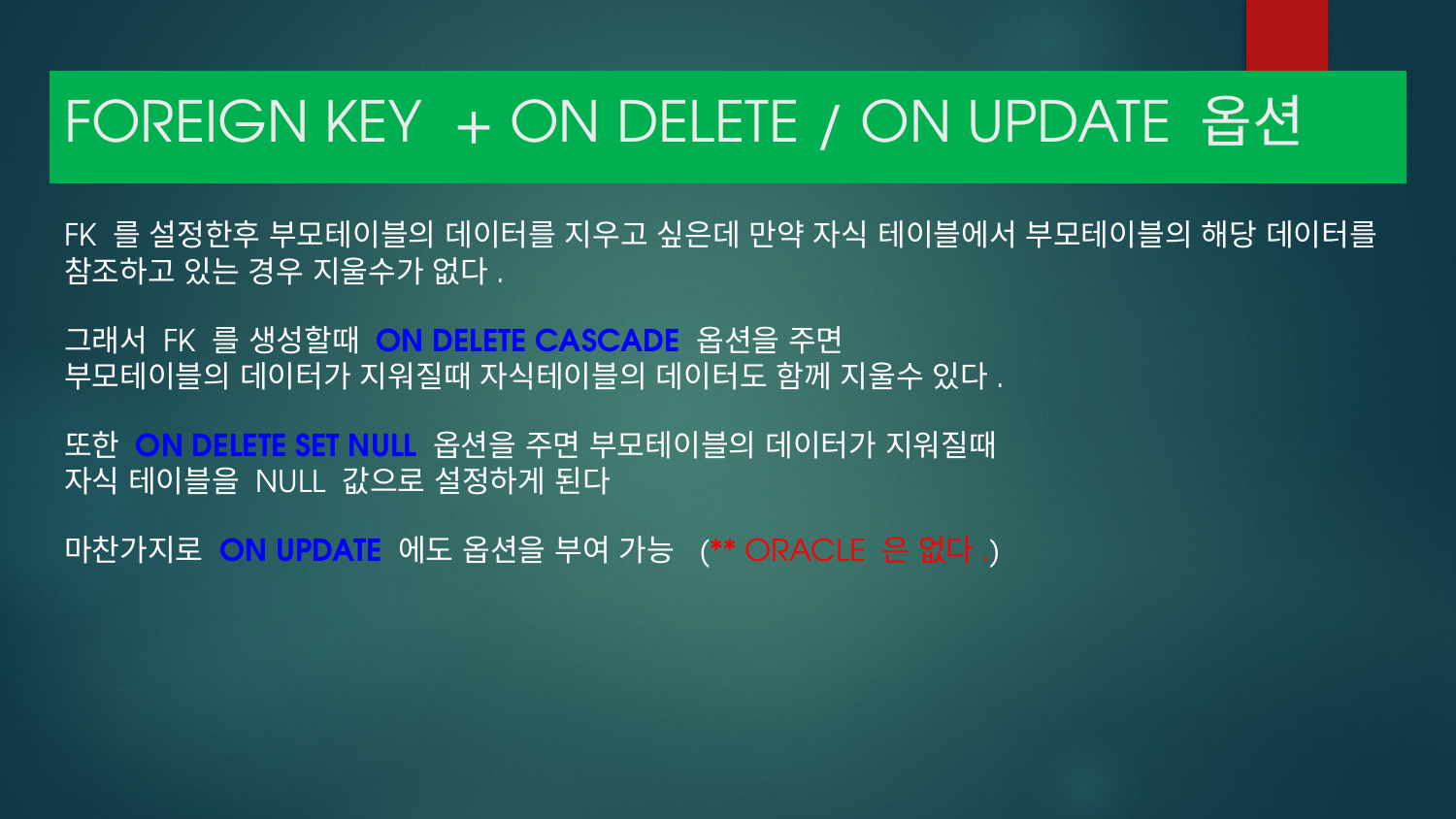

# FOREIGN KEY  + ON DELETE / ON UPDATE 옵션
FK 를 설정한후 부모테이블의 데이터를 지우고 싶은데 만약 자식 테이블에서 부모테이블의 해당 데이터를 참조하고 있는 경우 지울수가 없다.
그래서 FK 를 생성할때 ON DELETE CASCADE 옵션을 주면
부모테이블의 데이터가 지워질때 자식테이블의 데이터도 함께 지울수 있다.
또한 ON DELETE SET NULL 옵션을 주면 부모테이블의 데이터가 지워질때
자식 테이블을 NULL 값으로 설정하게 된다
마찬가지로 ON UPDATE 에도 옵션을 부여 가능  (** ORACLE 은 없다.)